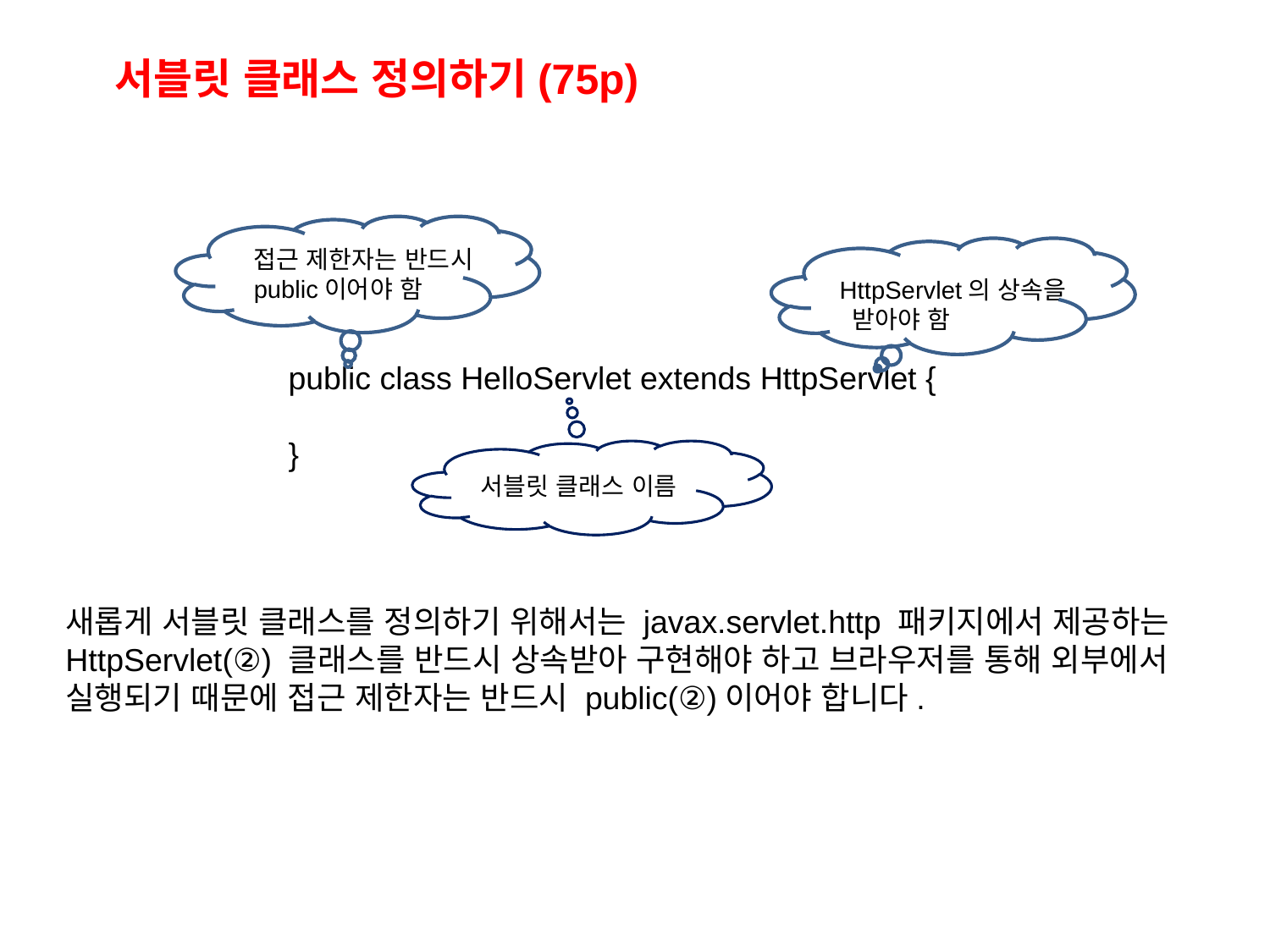

서블릿 클래스 정의하기(75p)

접근 제한자는 반드시
public이어야 함

HttpServlet의 상속을
 받아야 함
public class HelloServlet extends HttpServlet {

}

서블릿 클래스 이름
새롭게 서블릿 클래스를 정의하기 위해서는 javax.servlet.http 패키지에서 제공하는 HttpServlet(②) 클래스를 반드시 상속받아 구현해야 하고 브라우저를 통해 외부에서 실행되기 때문에 접근 제한자는 반드시 public(②)이어야 합니다.